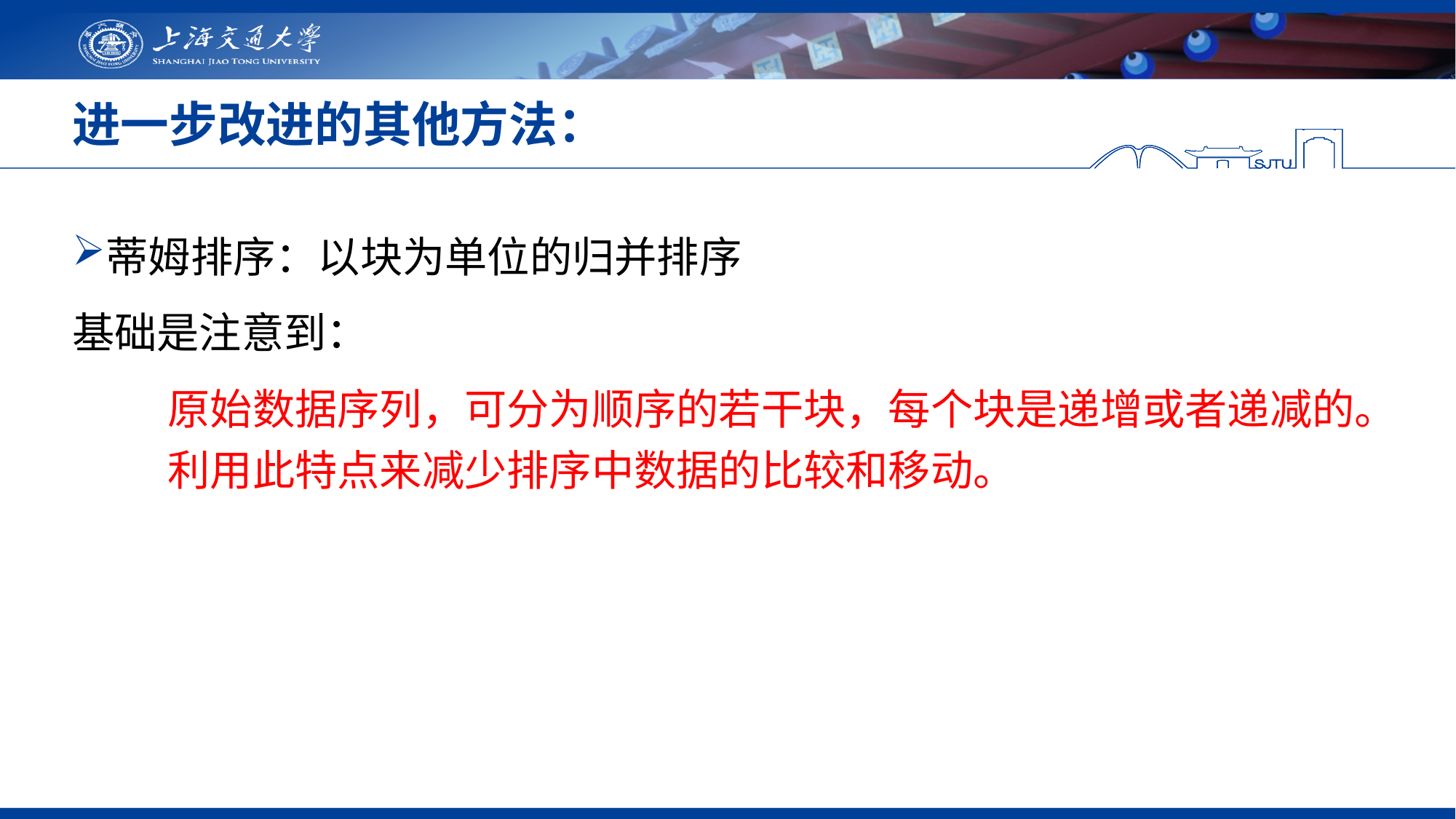

# 进一步改进的其他方法：
蒂姆排序：以块为单位的归并排序
基础是注意到：
原始数据序列，可分为顺序的若干块，每个块是递增或者递减的。利用此特点来减少排序中数据的比较和移动。